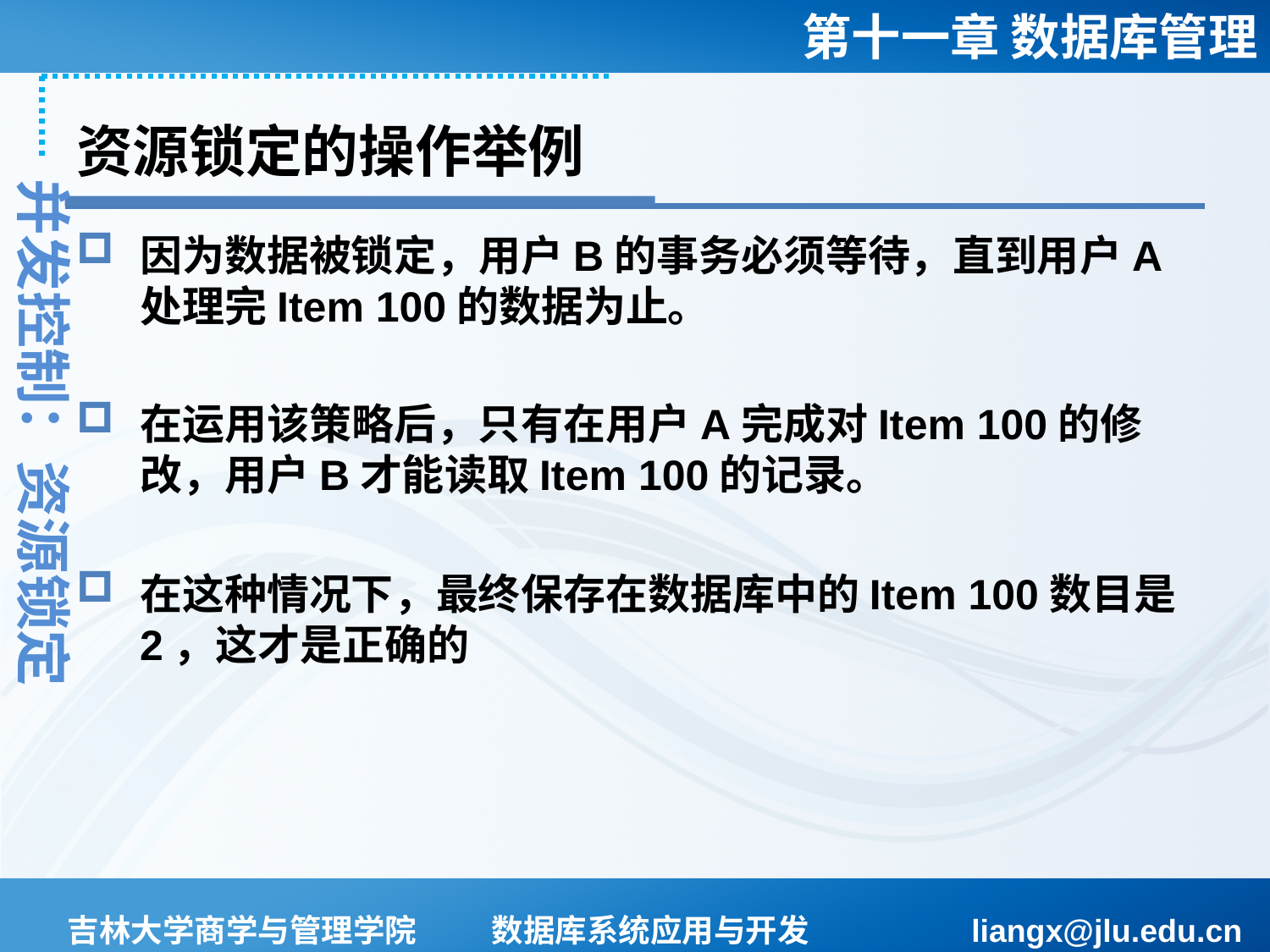

# 资源锁定的操作举例
并发控制：资源锁定
因为数据被锁定，用户B的事务必须等待，直到用户A处理完Item 100的数据为止。

在运用该策略后，只有在用户A完成对Item 100的修改，用户B才能读取Item 100的记录。

在这种情况下，最终保存在数据库中的Item 100数目是2，这才是正确的